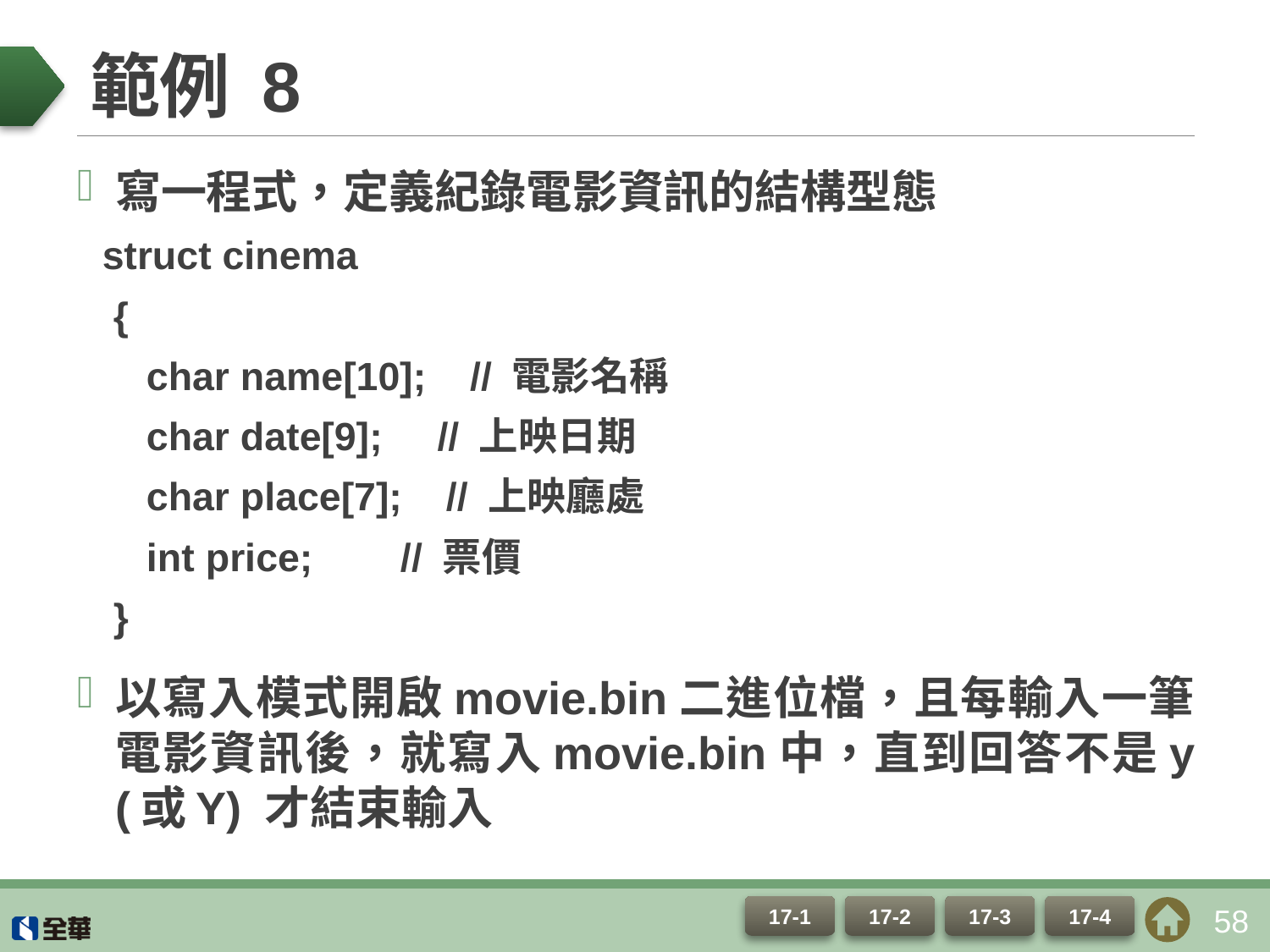

# 範例 8
寫一程式，定義紀錄電影資訊的結構型態
struct cinema
 {
    char name[10];    // 電影名稱
    char date[9];     // 上映日期
    char place[7];    // 上映廳處
    int price;        // 票價
 }
以寫入模式開啟movie.bin二進位檔，且每輸入一筆電影資訊後，就寫入movie.bin中，直到回答不是y (或Y) 才結束輸入

58